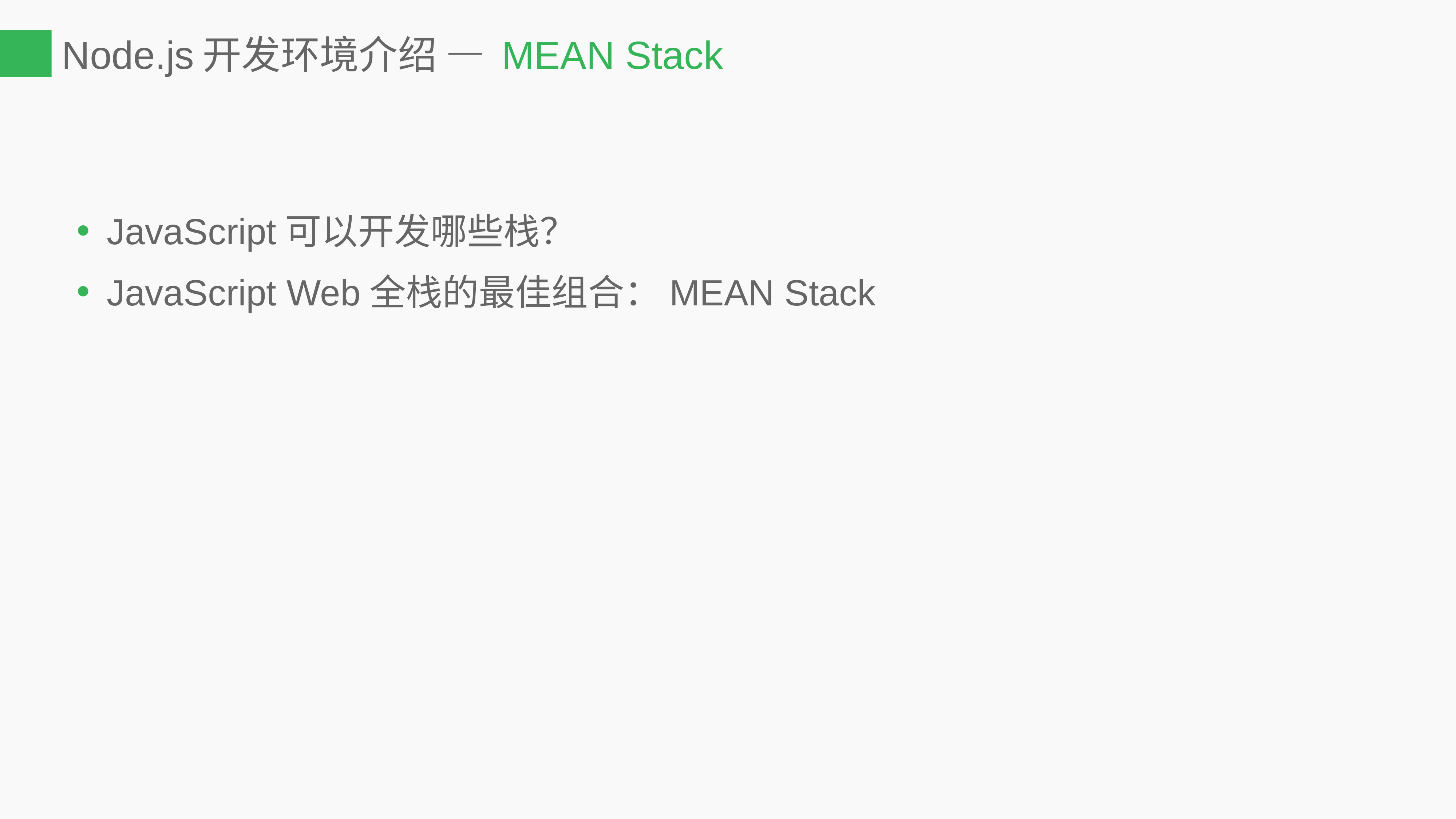

# Node.js开发环境介绍 — MEAN Stack
JavaScript可以开发哪些栈？
JavaScript Web全栈的最佳组合：MEAN Stack